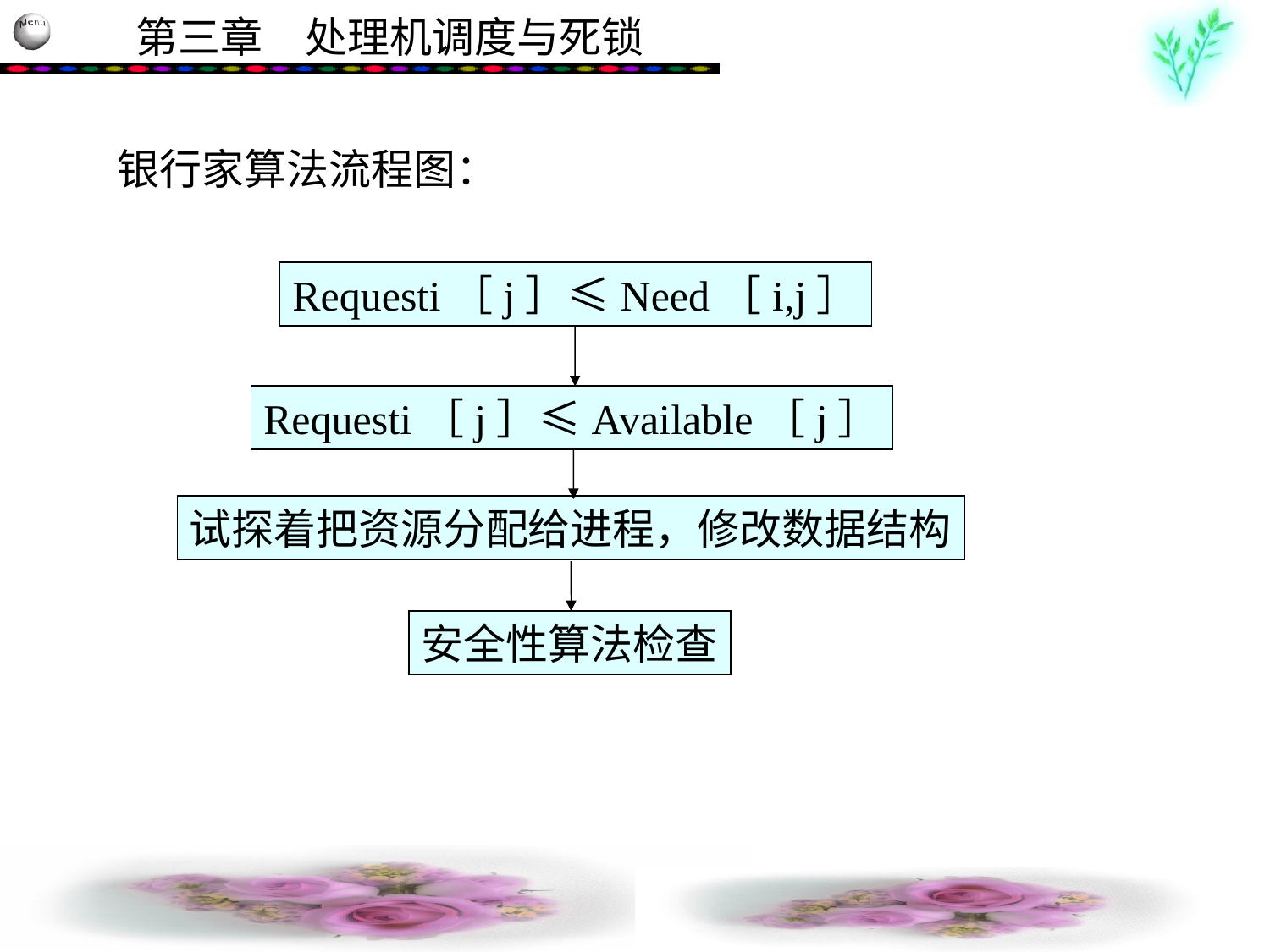

银行家算法流程图：
Requesti［j］≤Need［i,j］

Requesti［j］≤Available［j］

试探着把资源分配给进程，修改数据结构

安全性算法检查